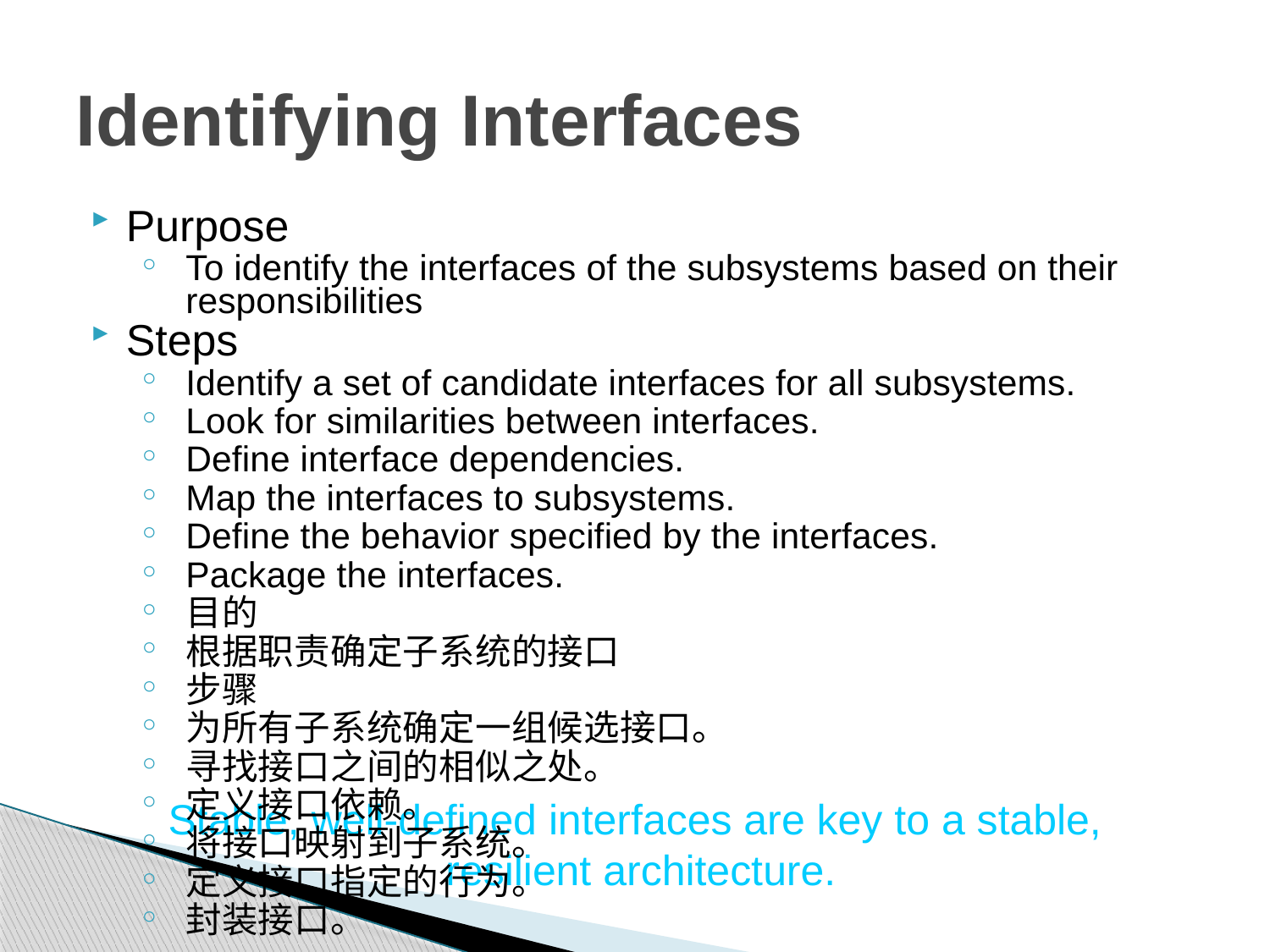

# Identifying Interfaces
Purpose
To identify the interfaces of the subsystems based on their responsibilities
Steps
Identify a set of candidate interfaces for all subsystems.
Look for similarities between interfaces.
Define interface dependencies.
Map the interfaces to subsystems.
Define the behavior specified by the interfaces.
Package the interfaces.
目的
根据职责确定子系统的接口
步骤
为所有子系统确定一组候选接口。
寻找接口之间的相似之处。
定义接口依赖。
将接口映射到子系统。
定义接口指定的行为。
封装接口。
Stable, well-defined interfaces are key to a stable,
resilient architecture.